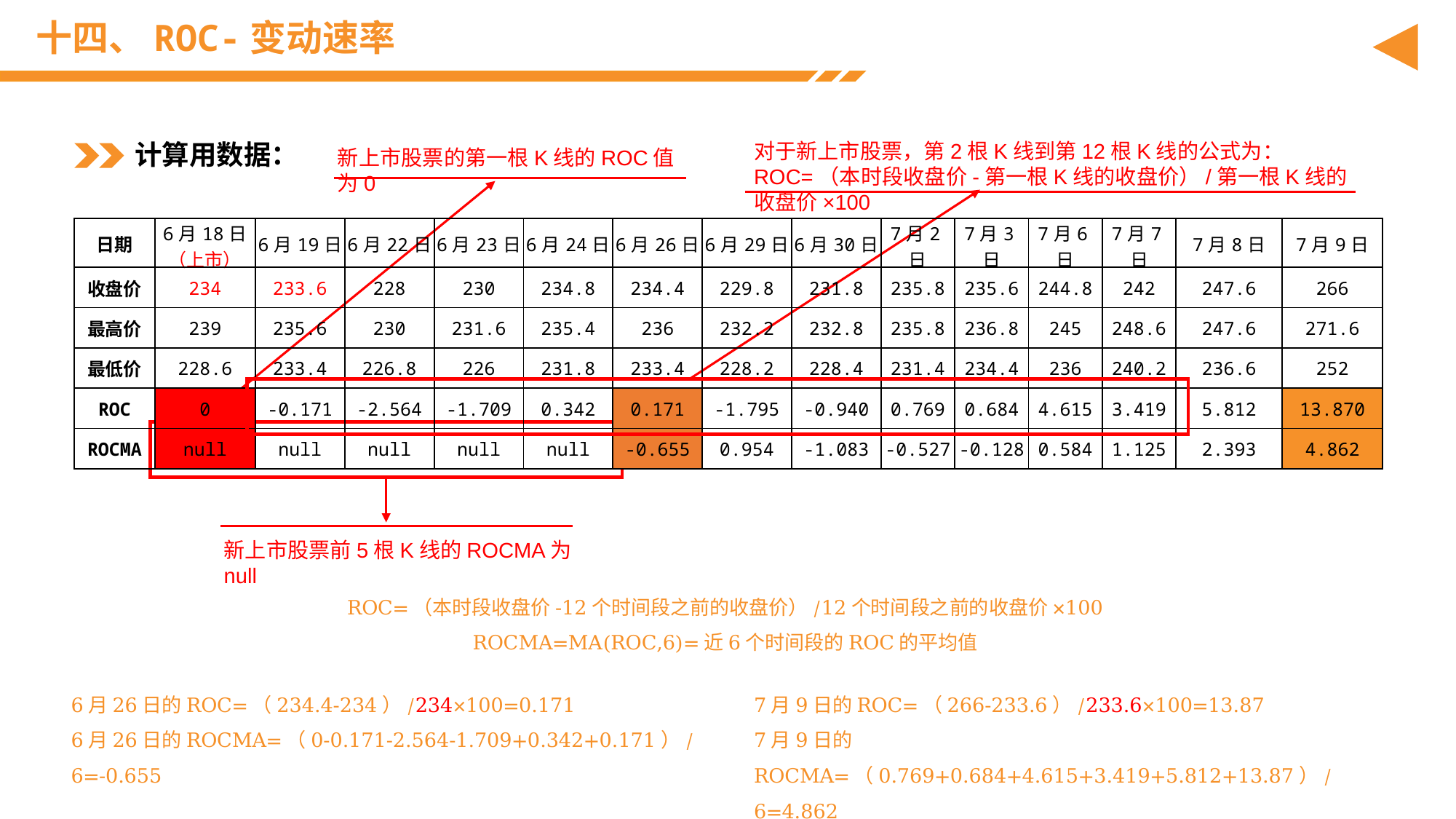

# 十四、ROC-变动速率

计算用数据：
对于新上市股票，第2根K线到第12根K线的公式为：ROC=（本时段收盘价-第一根K线的收盘价）/第一根K线的收盘价×100

新上市股票的第一根K线的ROC值为0
| 日期 | 6月18日（上市） | 6月19日 | 6月22日 | 6月23日 | 6月24日 | 6月26日 | 6月29日 | 6月30日 | 7月2日 | 7月3日 | 7月6日 | 7月7日 | 7月8日 | 7月9日 |
| --- | --- | --- | --- | --- | --- | --- | --- | --- | --- | --- | --- | --- | --- | --- |
| 收盘价 | 234 | 233.6 | 228 | 230 | 234.8 | 234.4 | 229.8 | 231.8 | 235.8 | 235.6 | 244.8 | 242 | 247.6 | 266 |
| 最高价 | 239 | 235.6 | 230 | 231.6 | 235.4 | 236 | 232.2 | 232.8 | 235.8 | 236.8 | 245 | 248.6 | 247.6 | 271.6 |
| 最低价 | 228.6 | 233.4 | 226.8 | 226 | 231.8 | 233.4 | 228.2 | 228.4 | 231.4 | 234.4 | 236 | 240.2 | 236.6 | 252 |
| ROC | 0 | -0.171 | -2.564 | -1.709 | 0.342 | 0.171 | -1.795 | -0.940 | 0.769 | 0.684 | 4.615 | 3.419 | 5.812 | 13.870 |
| ROCMA | null | null | null | null | null | -0.655 | 0.954 | -1.083 | -0.527 | -0.128 | 0.584 | 1.125 | 2.393 | 4.862 |

新上市股票前5根K线的ROCMA为null
ROC=（本时段收盘价-12个时间段之前的收盘价）/12个时间段之前的收盘价×100
ROCMA=MA(ROC,6)=近6个时间段的ROC的平均值
6月26日的ROC=（234.4-234）/234×100=0.171
6月26日的ROCMA=（0-0.171-2.564-1.709+0.342+0.171）/6=-0.655
7月9日的ROC=（266-233.6）/233.6×100=13.87
7月9日的ROCMA=（0.769+0.684+4.615+3.419+5.812+13.87）/6=4.862